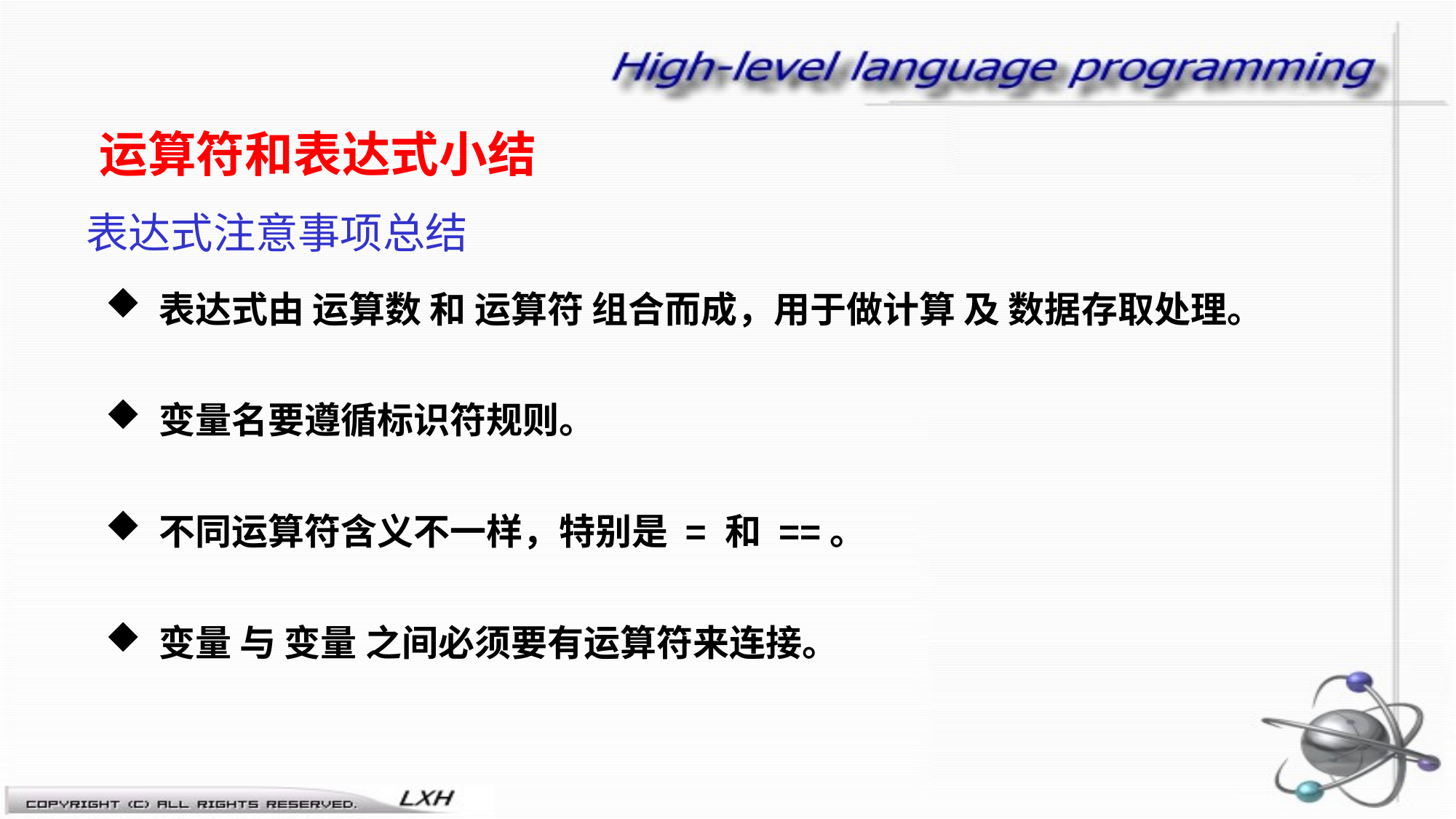

运算符和表达式小结
# 表达式注意事项总结

表达式由 运算数 和 运算符 组合而成，用于做计算 及 数据存取处理。

变量名要遵循标识符规则。

不同运算符含义不一样，特别是 = 和 ==。

变量 与 变量 之间必须要有运算符来连接。